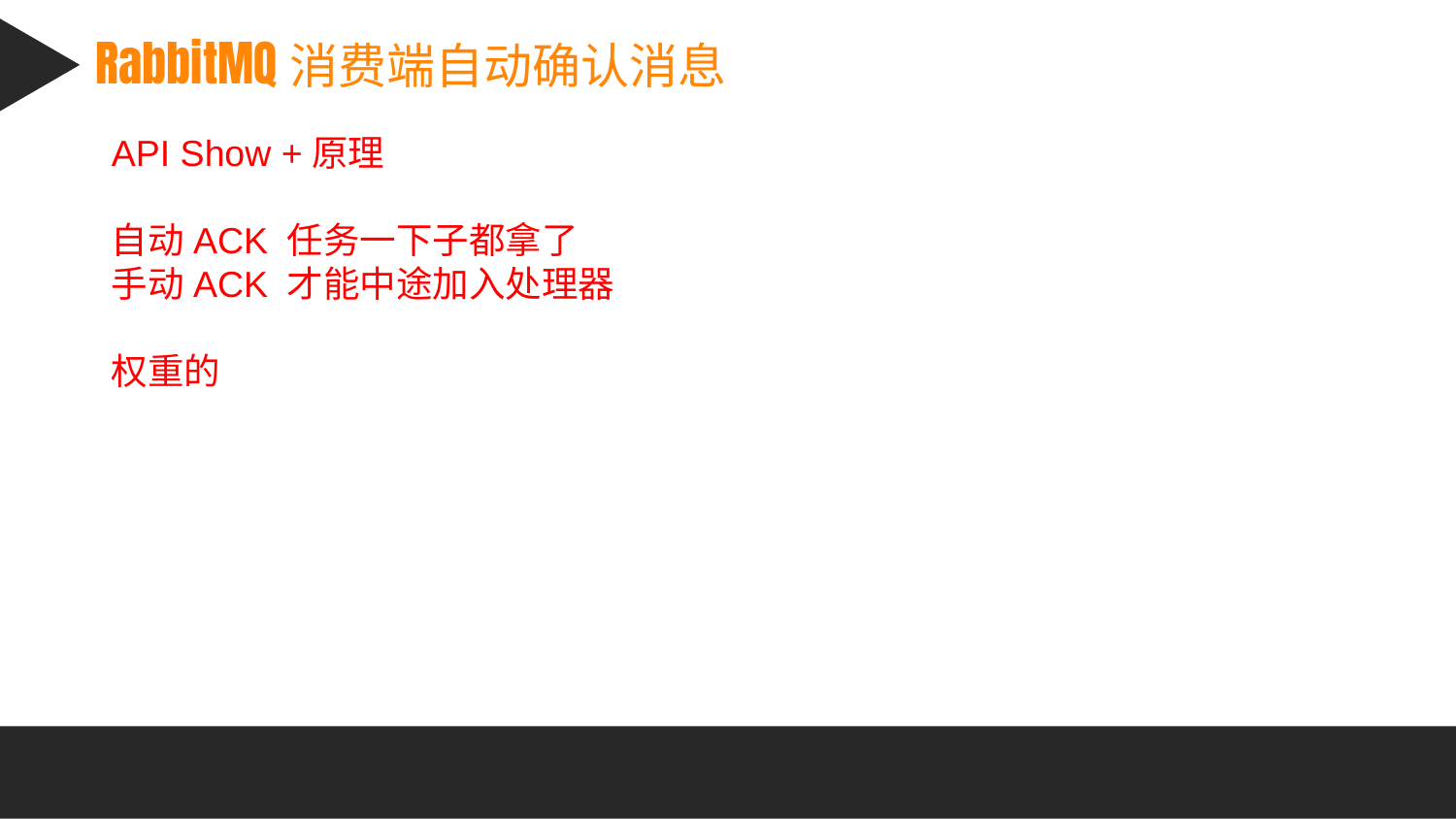

RabbitMQ消费端自动确认消息
API Show +原理

自动ACK 任务一下子都拿了
手动ACK 才能中途加入处理器

权重的